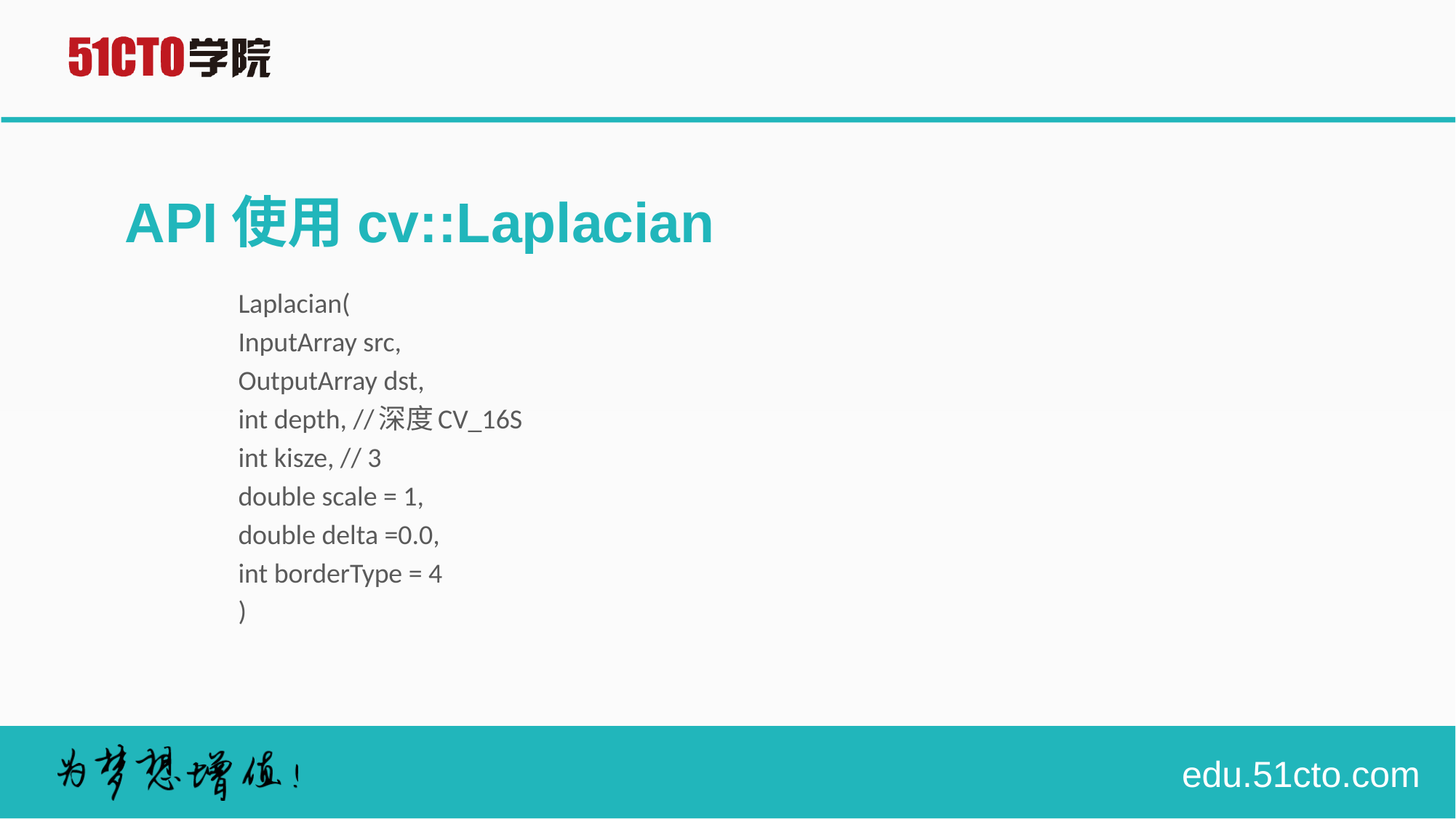

# API使用cv::Laplacian
Laplacian(
InputArray src,
OutputArray dst,
int depth, //深度CV_16S
int kisze, // 3
double scale = 1,
double delta =0.0,
int borderType = 4
)